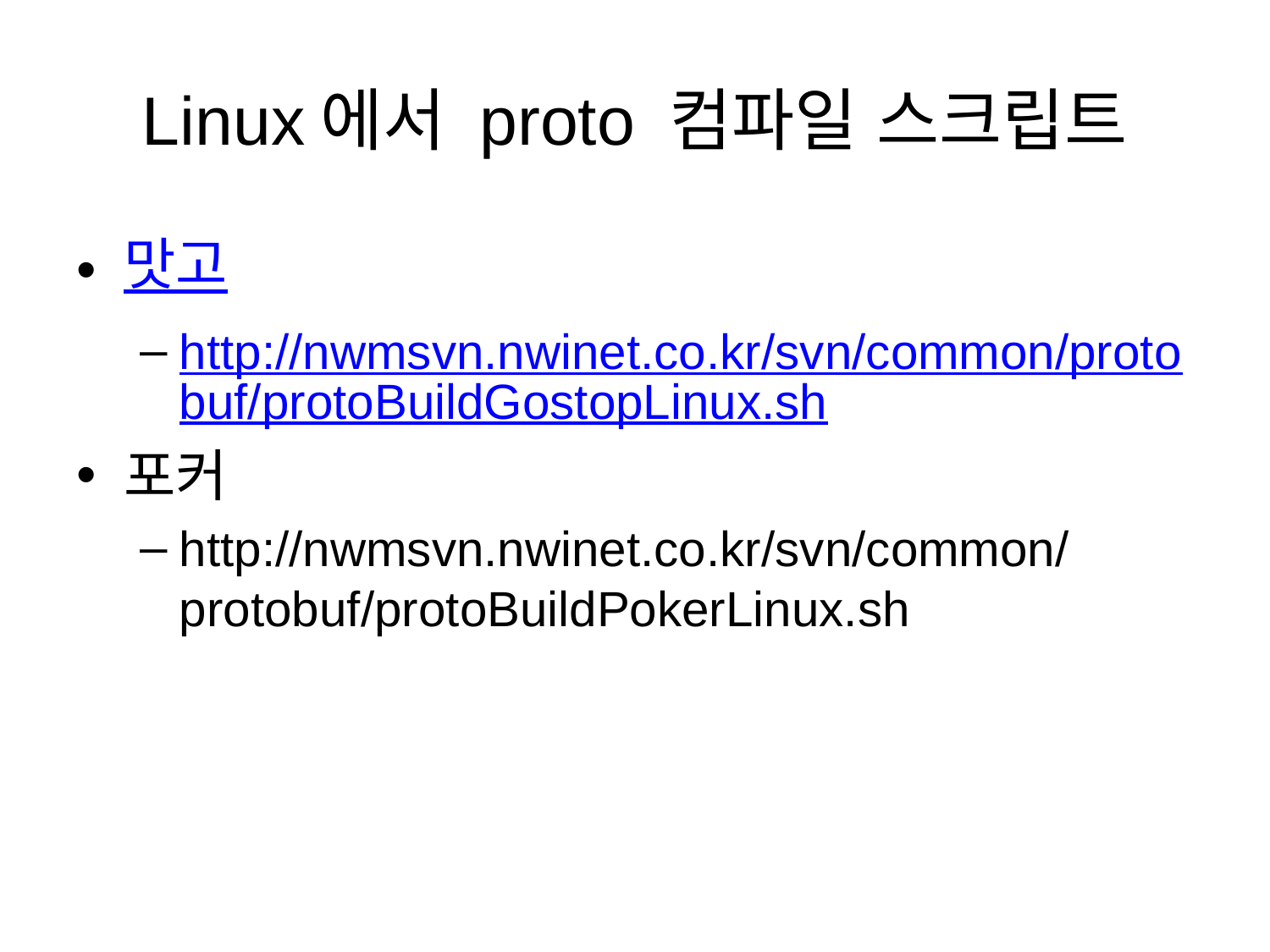

# Linux에서 proto 컴파일 스크립트
맛고
http://nwmsvn.nwinet.co.kr/svn/common/protobuf/protoBuildGostopLinux.sh
포커
http://nwmsvn.nwinet.co.kr/svn/common/protobuf/protoBuildPokerLinux.sh